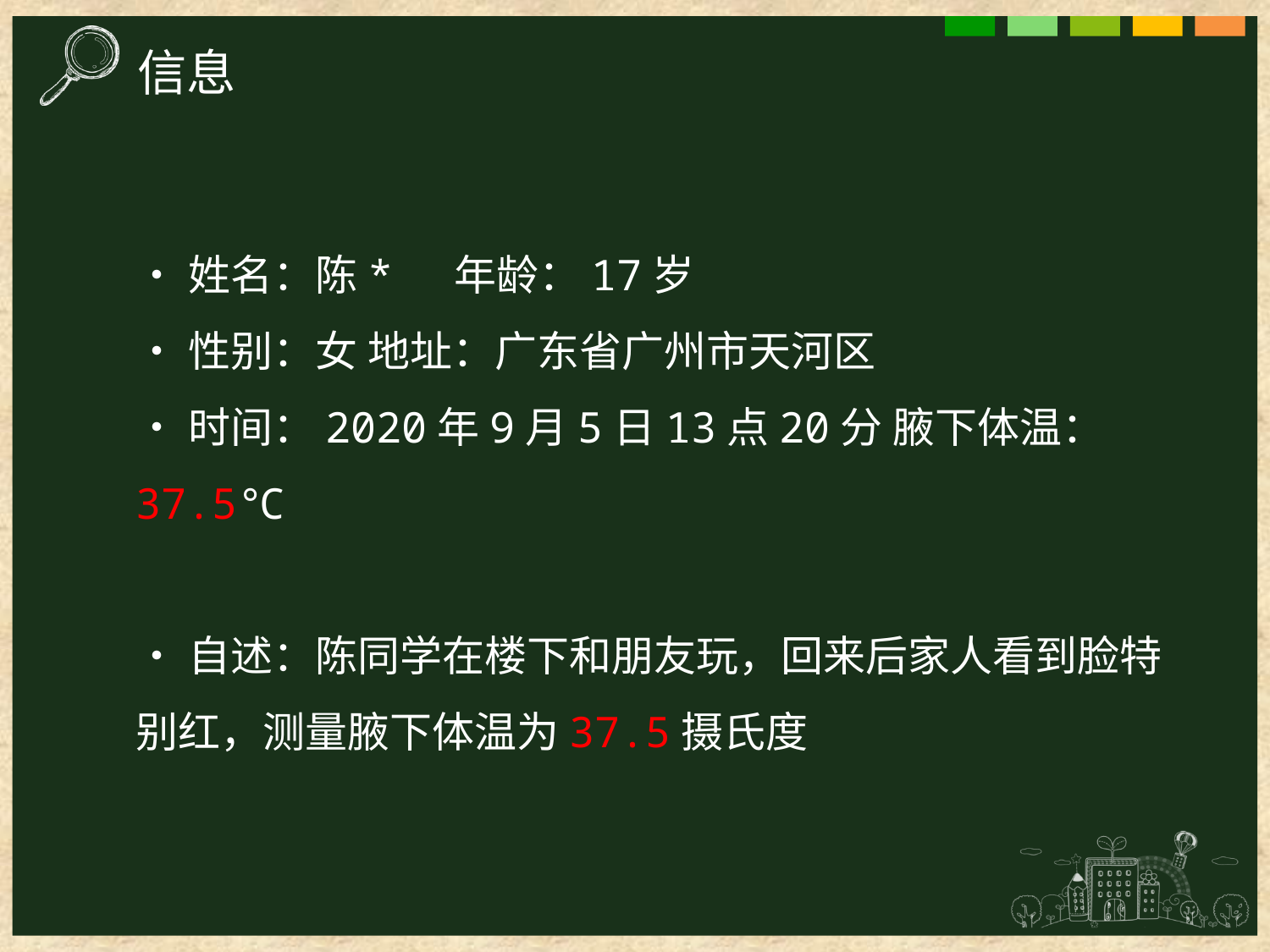

信息
•姓名：陈*  年龄：17岁
•性别：女 地址：广东省广州市天河区
•时间：2020年9月5日13点20分 腋下体温：37.5℃

•自述：陈同学在楼下和朋友玩，回来后家人看到脸特别红，测量腋下体温为37.5摄氏度